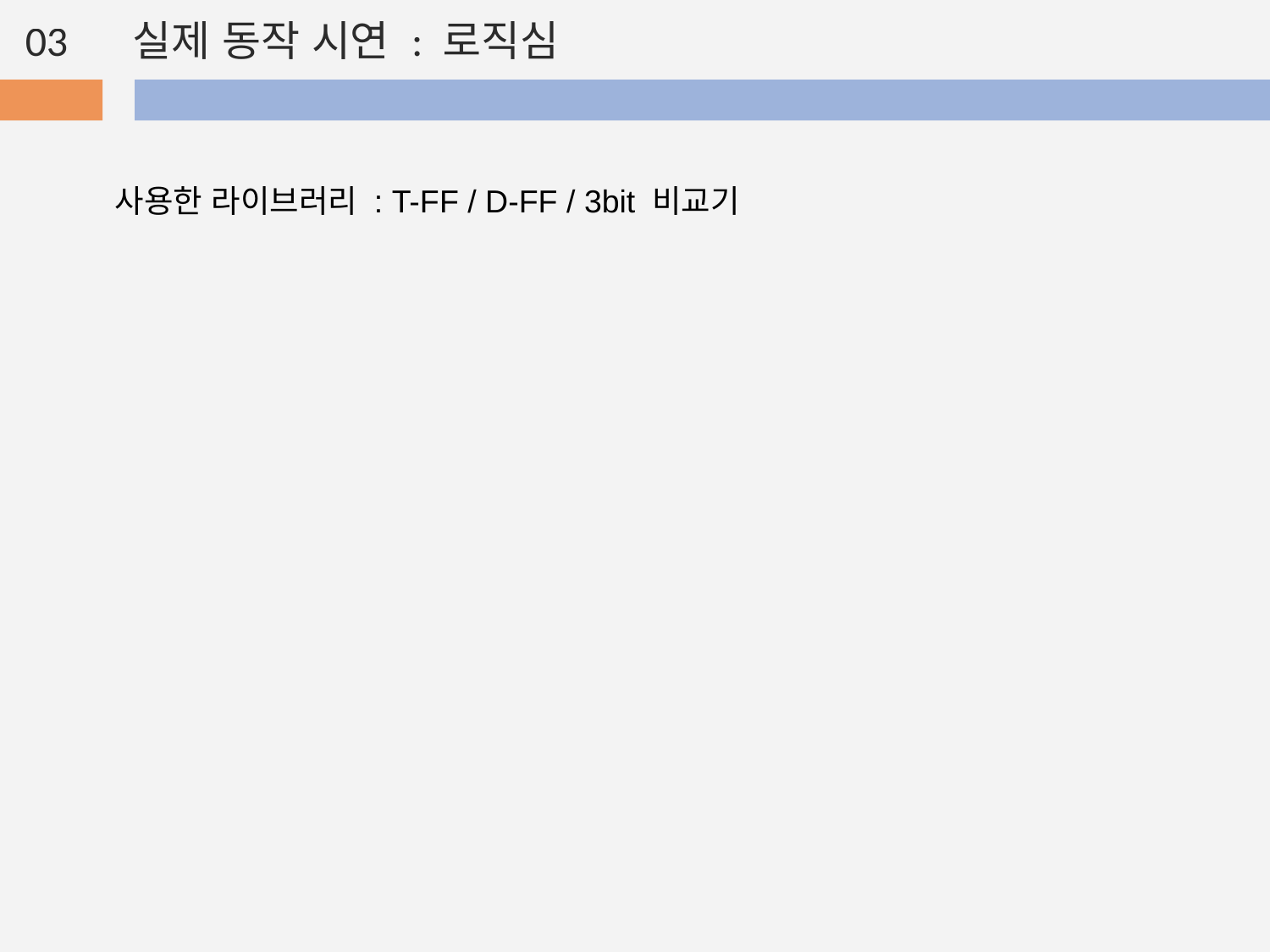

03
실제 동작 시연 : 로직심

사용한 라이브러리 : T-FF / D-FF / 3bit 비교기